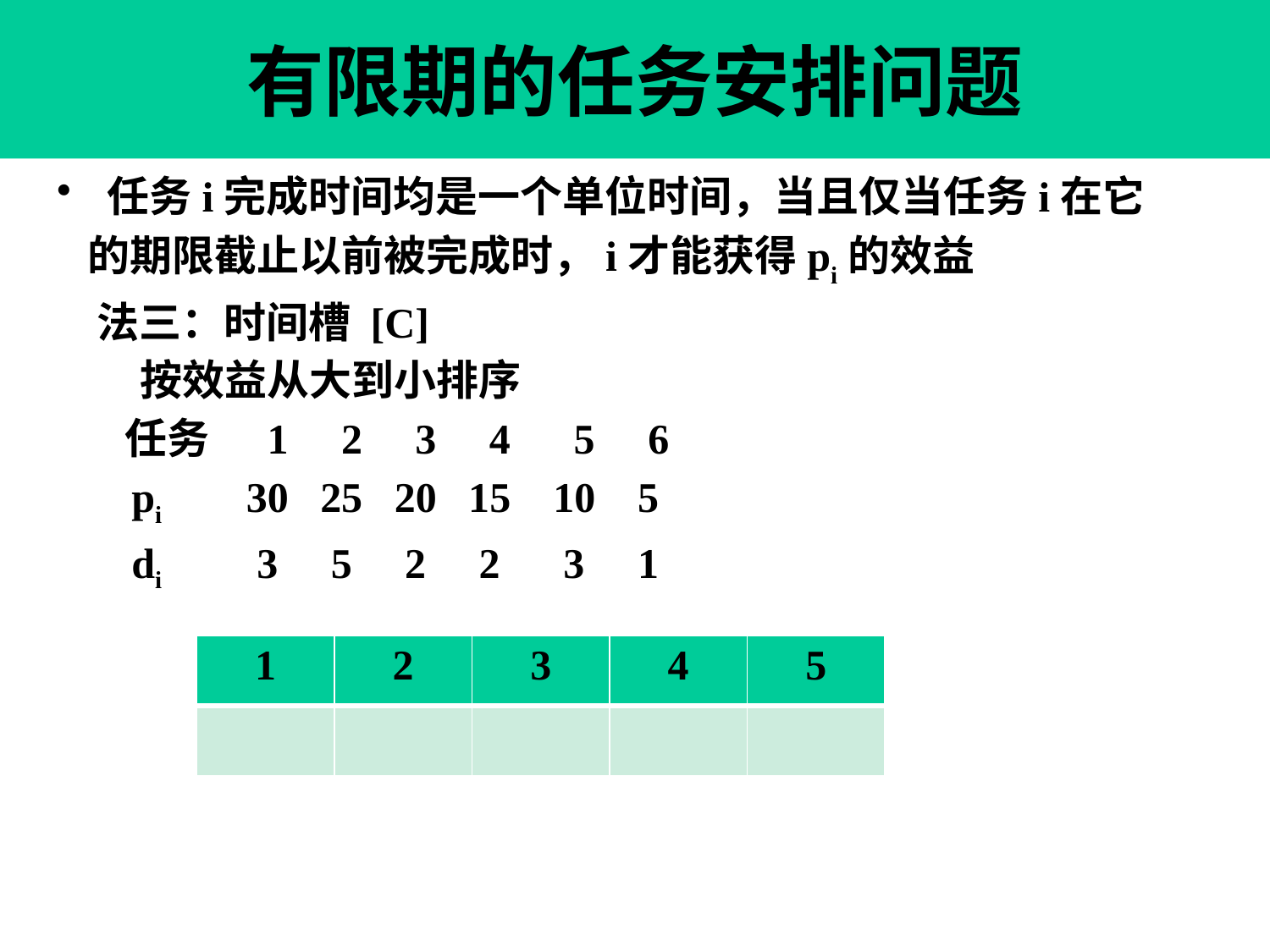

# 有限期的任务安排问题
 任务i完成时间均是一个单位时间，当且仅当任务i在它的期限截止以前被完成时，i才能获得pi的效益
 法三：时间槽 [C]
    按效益从大到小排序
      任务     1     2     3     4      5     6
       pi        30   25   20   15    10    5
       di         3     5     2     2      3     1
| 1 | 2 | 3 | 4 | 5 |
| --- | --- | --- | --- | --- |
|  |  |  |  |  |